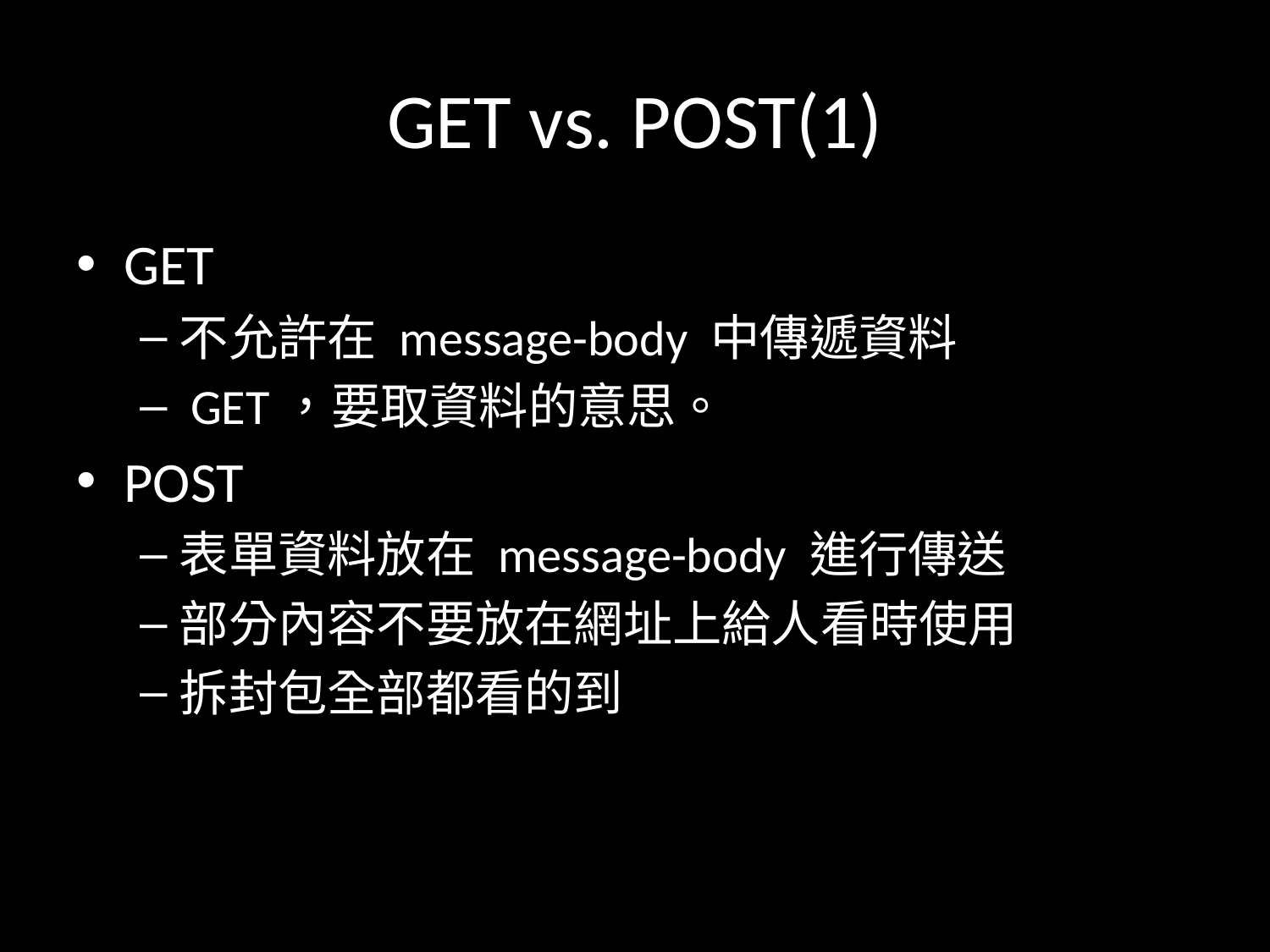

# GET vs. POST(1)
GET
不允許在 message-body 中傳遞資料
 GET，要取資料的意思。
POST
表單資料放在 message-body 進行傳送
部分內容不要放在網址上給人看時使用
拆封包全部都看的到